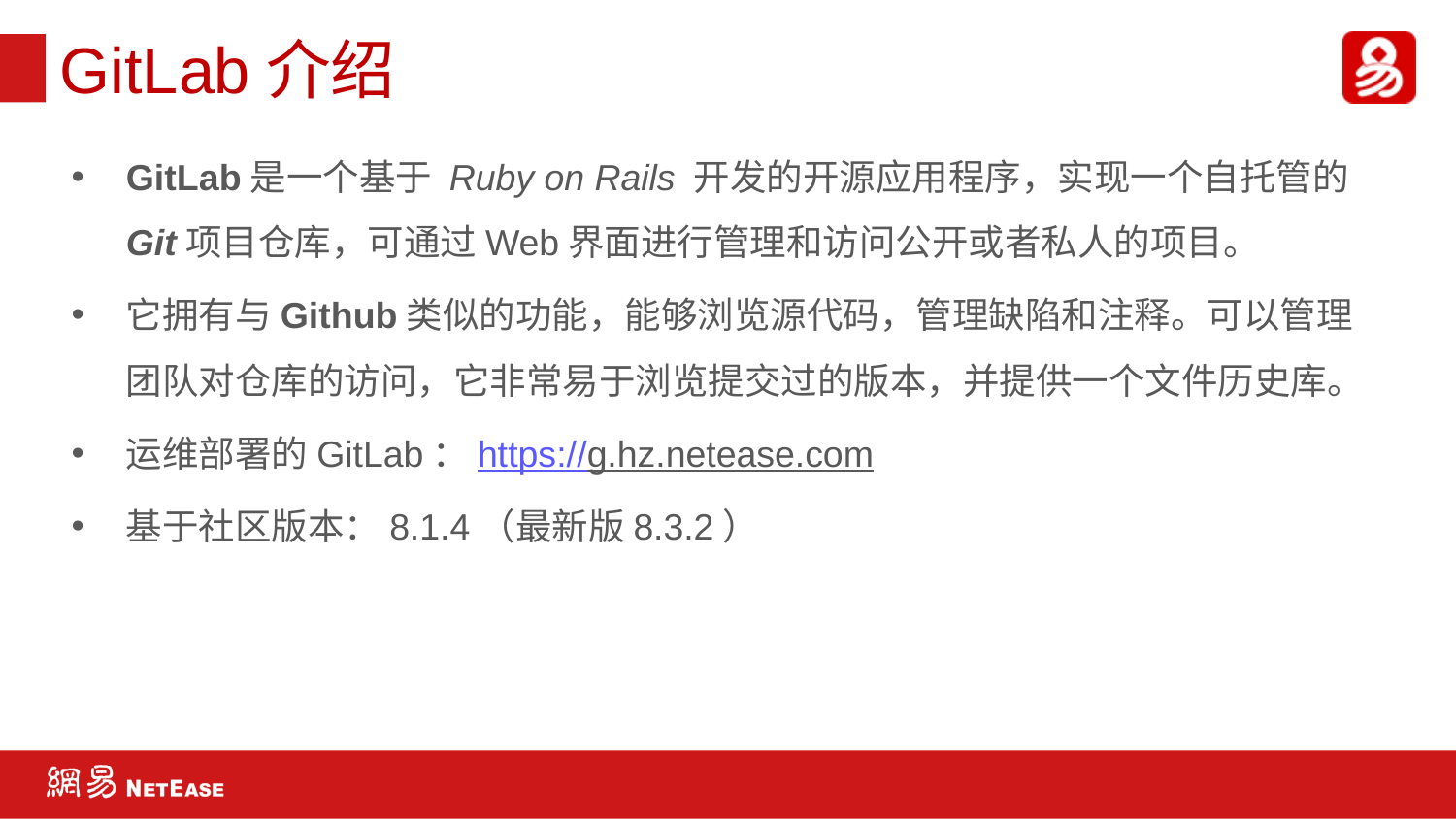

# GitLab介绍
GitLab是一个基于 Ruby on Rails 开发的开源应用程序，实现一个自托管的Git项目仓库，可通过Web界面进行管理和访问公开或者私人的项目。
它拥有与Github类似的功能，能够浏览源代码，管理缺陷和注释。可以管理团队对仓库的访问，它非常易于浏览提交过的版本，并提供一个文件历史库。
运维部署的GitLab：https://g.hz.netease.com
基于社区版本：8.1.4（最新版8.3.2）